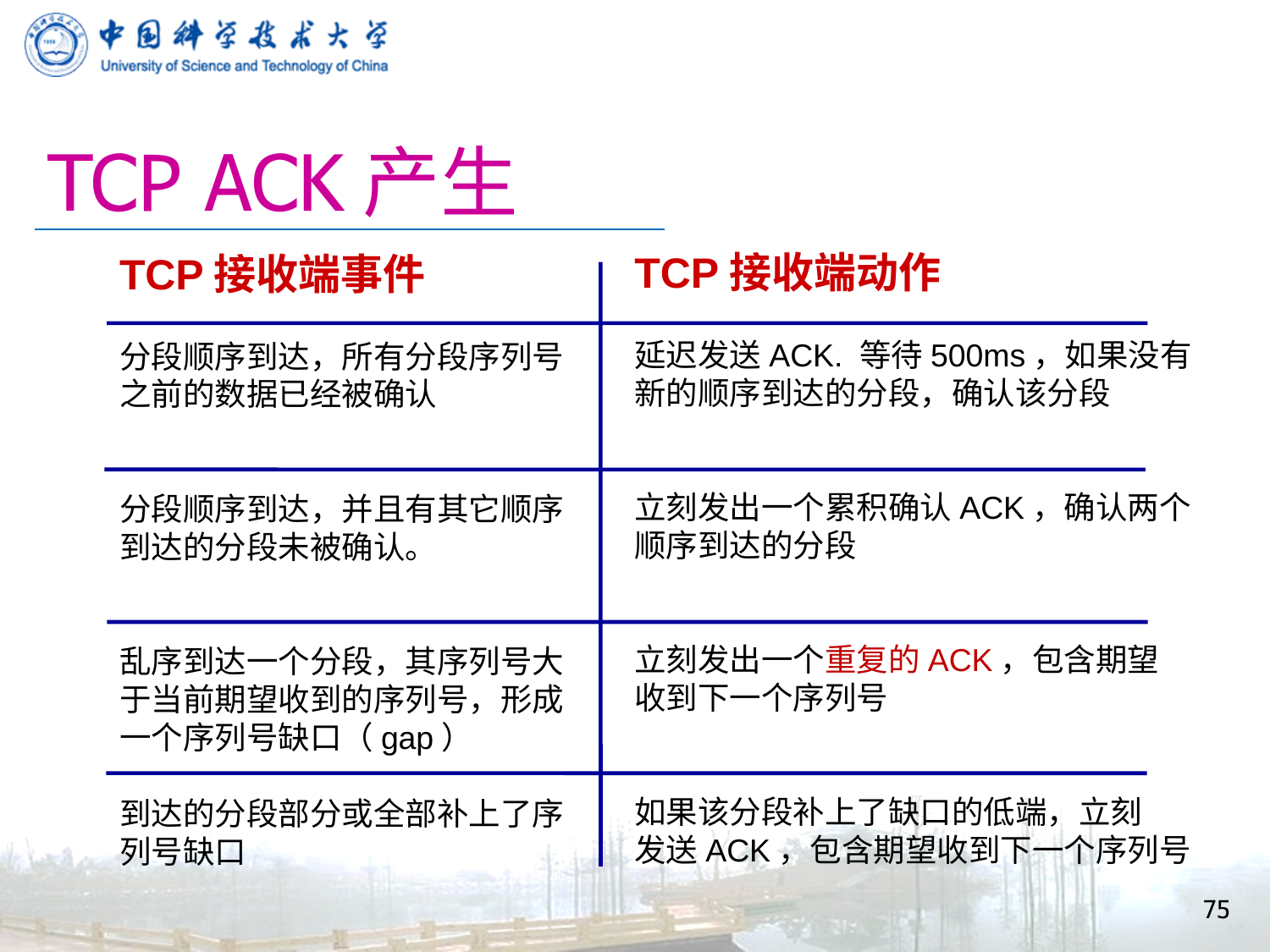

# TCP ACK产生
TCP接收端动作

延迟发送ACK. 等待500ms，如果没有
新的顺序到达的分段，确认该分段

立刻发出一个累积确认ACK，确认两个
顺序到达的分段

立刻发出一个重复的ACK，包含期望
收到下一个序列号

如果该分段补上了缺口的低端，立刻
发送ACK，包含期望收到下一个序列号

TCP接收端事件

分段顺序到达，所有分段序列号
之前的数据已经被确认

分段顺序到达，并且有其它顺序
到达的分段未被确认。

乱序到达一个分段，其序列号大
于当前期望收到的序列号，形成
一个序列号缺口（gap）

到达的分段部分或全部补上了序
列号缺口

75